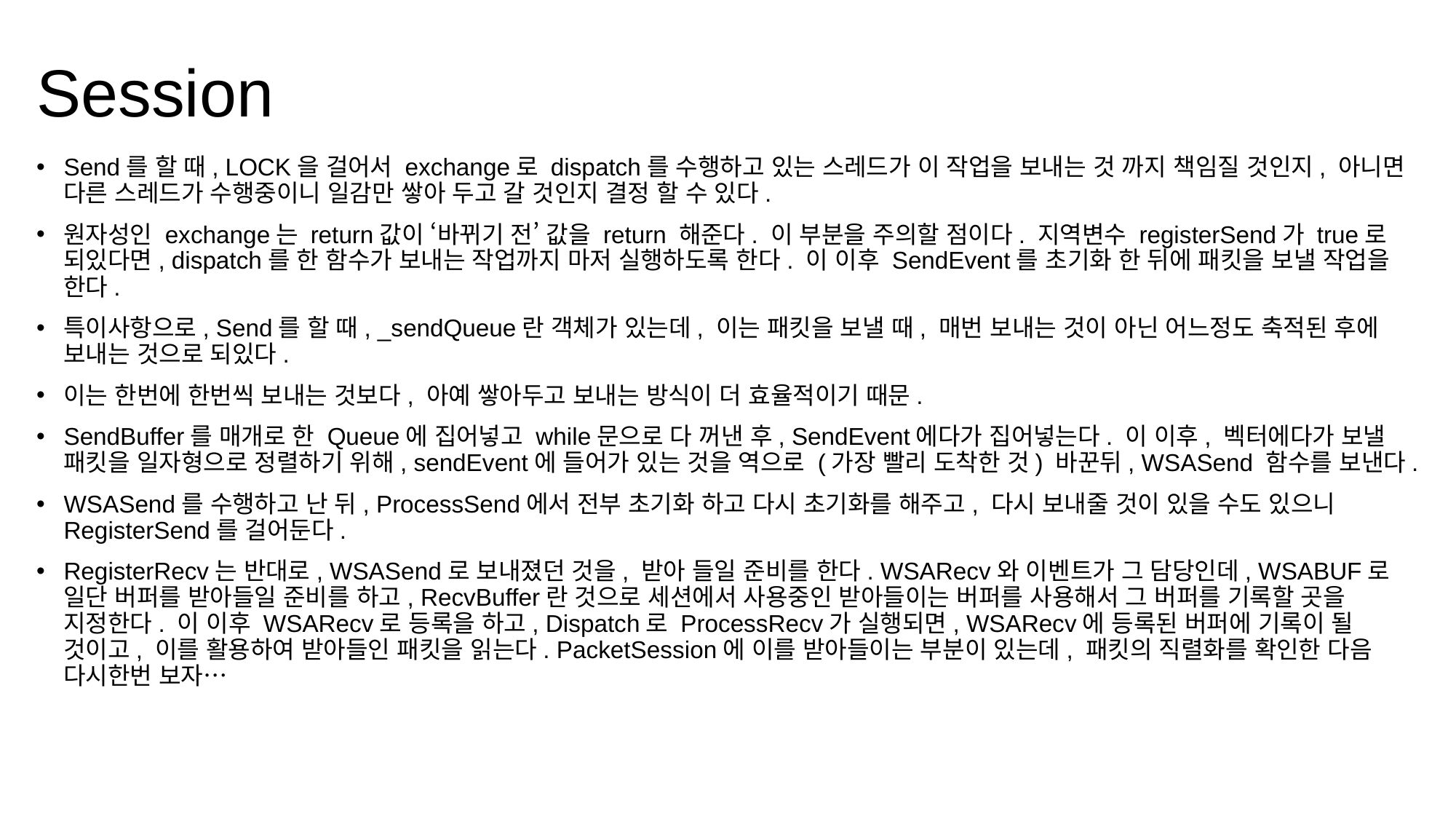

# Session
Send를 할 때, LOCK을 걸어서 exchange로 dispatch를 수행하고 있는 스레드가 이 작업을 보내는 것 까지 책임질 것인지, 아니면 다른 스레드가 수행중이니 일감만 쌓아 두고 갈 것인지 결정 할 수 있다.
원자성인 exchange는 return값이 ‘바뀌기 전’ 값을 return 해준다. 이 부분을 주의할 점이다. 지역변수 registerSend가 true로 되있다면, dispatch를 한 함수가 보내는 작업까지 마저 실행하도록 한다. 이 이후 SendEvent를 초기화 한 뒤에 패킷을 보낼 작업을 한다.
특이사항으로, Send를 할 때, _sendQueue란 객체가 있는데, 이는 패킷을 보낼 때, 매번 보내는 것이 아닌 어느정도 축적된 후에 보내는 것으로 되있다.
이는 한번에 한번씩 보내는 것보다, 아예 쌓아두고 보내는 방식이 더 효율적이기 때문.
SendBuffer를 매개로 한 Queue에 집어넣고 while문으로 다 꺼낸 후, SendEvent에다가 집어넣는다. 이 이후, 벡터에다가 보낼 패킷을 일자형으로 정렬하기 위해, sendEvent에 들어가 있는 것을 역으로 (가장 빨리 도착한 것) 바꾼뒤, WSASend 함수를 보낸다.
WSASend를 수행하고 난 뒤, ProcessSend에서 전부 초기화 하고 다시 초기화를 해주고, 다시 보내줄 것이 있을 수도 있으니 RegisterSend를 걸어둔다.
RegisterRecv는 반대로, WSASend로 보내졌던 것을, 받아 들일 준비를 한다. WSARecv와 이벤트가 그 담당인데, WSABUF로 일단 버퍼를 받아들일 준비를 하고, RecvBuffer란 것으로 세션에서 사용중인 받아들이는 버퍼를 사용해서 그 버퍼를 기록할 곳을 지정한다. 이 이후 WSARecv로 등록을 하고, Dispatch로 ProcessRecv가 실행되면, WSARecv에 등록된 버퍼에 기록이 될 것이고, 이를 활용하여 받아들인 패킷을 읽는다. PacketSession에 이를 받아들이는 부분이 있는데, 패킷의 직렬화를 확인한 다음 다시한번 보자…